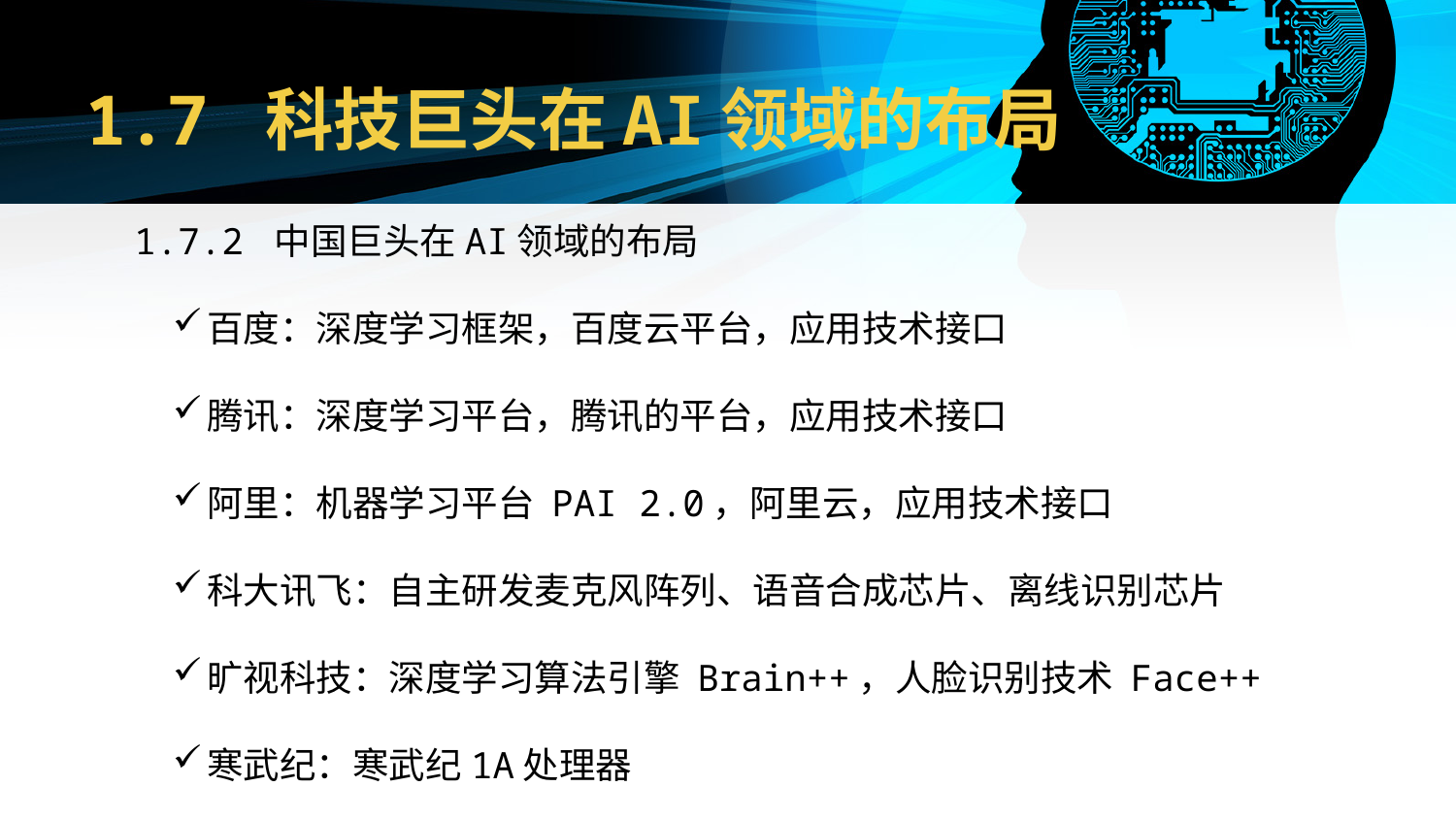

# 1.7 科技巨头在AI领域的布局
1.7.2 中国巨头在AI领域的布局

百度：深度学习框架，百度云平台，应用技术接口

腾讯：深度学习平台，腾讯的平台，应用技术接口

阿里：机器学习平台 PAI 2.0，阿里云，应用技术接口

科大讯飞：自主研发麦克风阵列、语音合成芯片、离线识别芯片

旷视科技：深度学习算法引擎 Brain++，人脸识别技术 Face++

寒武纪：寒武纪1A处理器